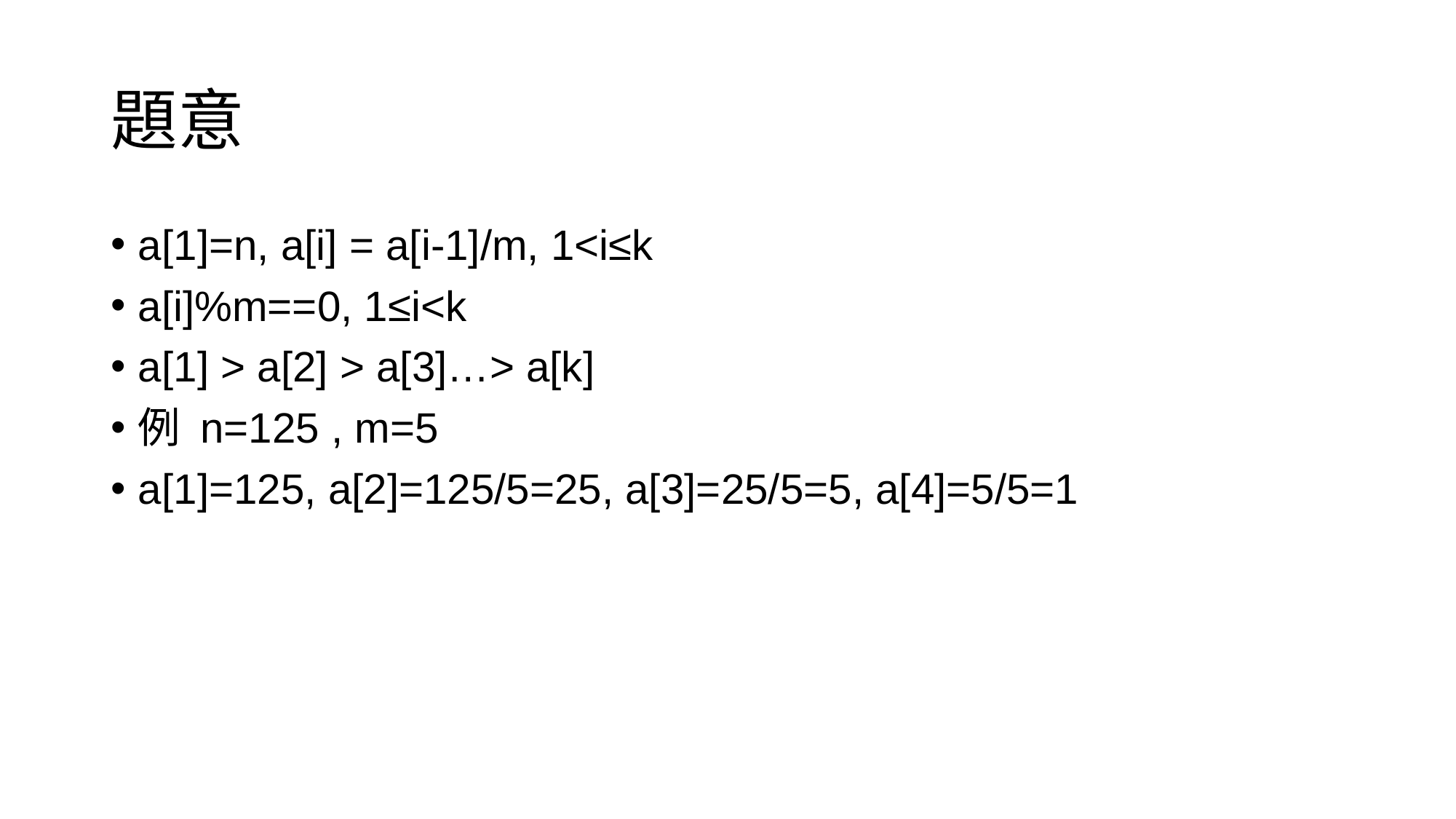

# 題意
a[1]=n, a[i] = a[i-1]/m, 1<i≤k
a[i]%m==0, 1≤i<k
a[1] > a[2] > a[3]…> a[k]
例 n=125 , m=5
a[1]=125, a[2]=125/5=25, a[3]=25/5=5, a[4]=5/5=1